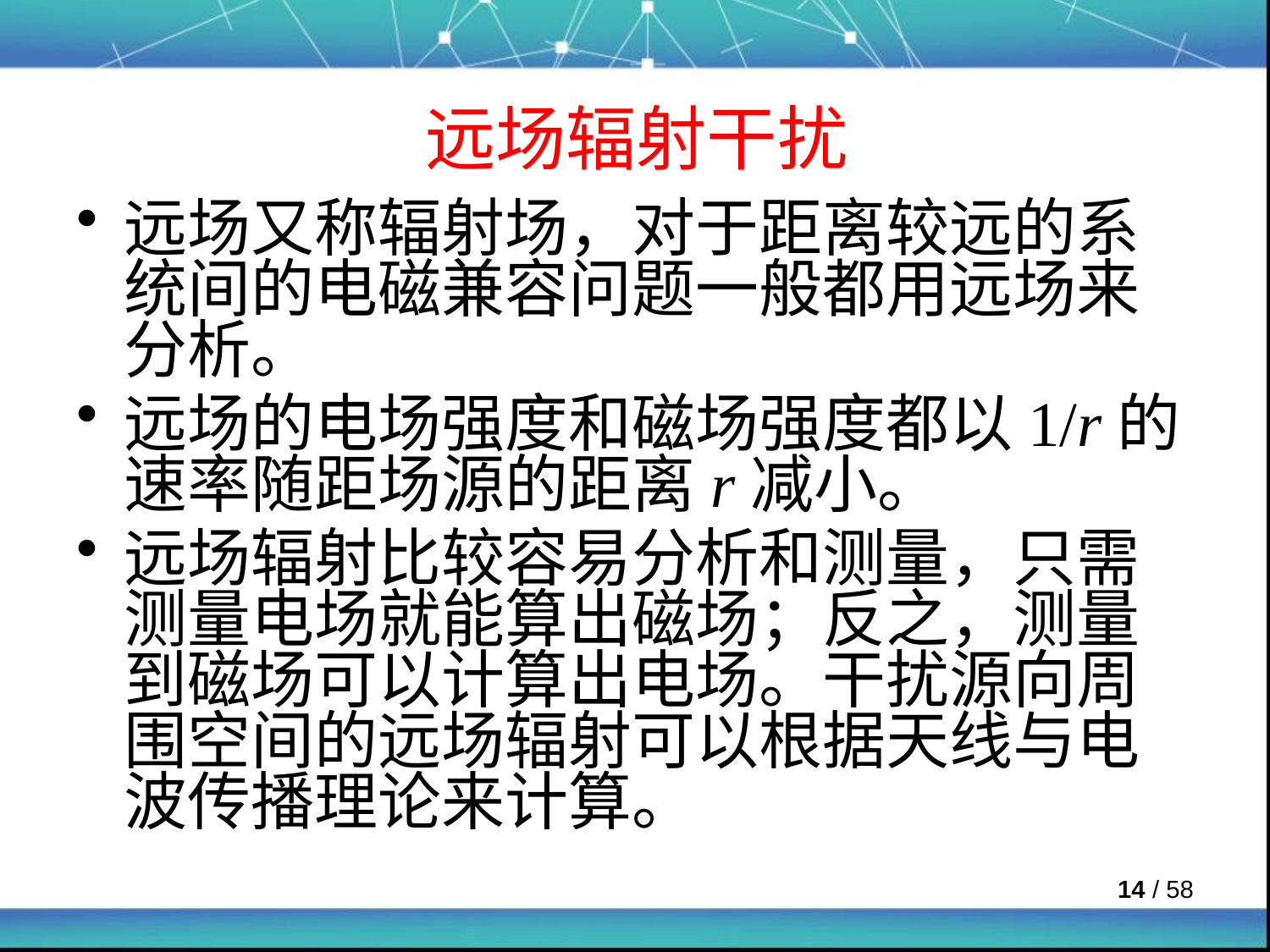

# 远场辐射干扰
远场又称辐射场，对于距离较远的系统间的电磁兼容问题一般都用远场来分析。
远场的电场强度和磁场强度都以1/r的速率随距场源的距离r减小。
远场辐射比较容易分析和测量，只需测量电场就能算出磁场；反之，测量到磁场可以计算出电场。干扰源向周围空间的远场辐射可以根据天线与电波传播理论来计算。

14 / 58